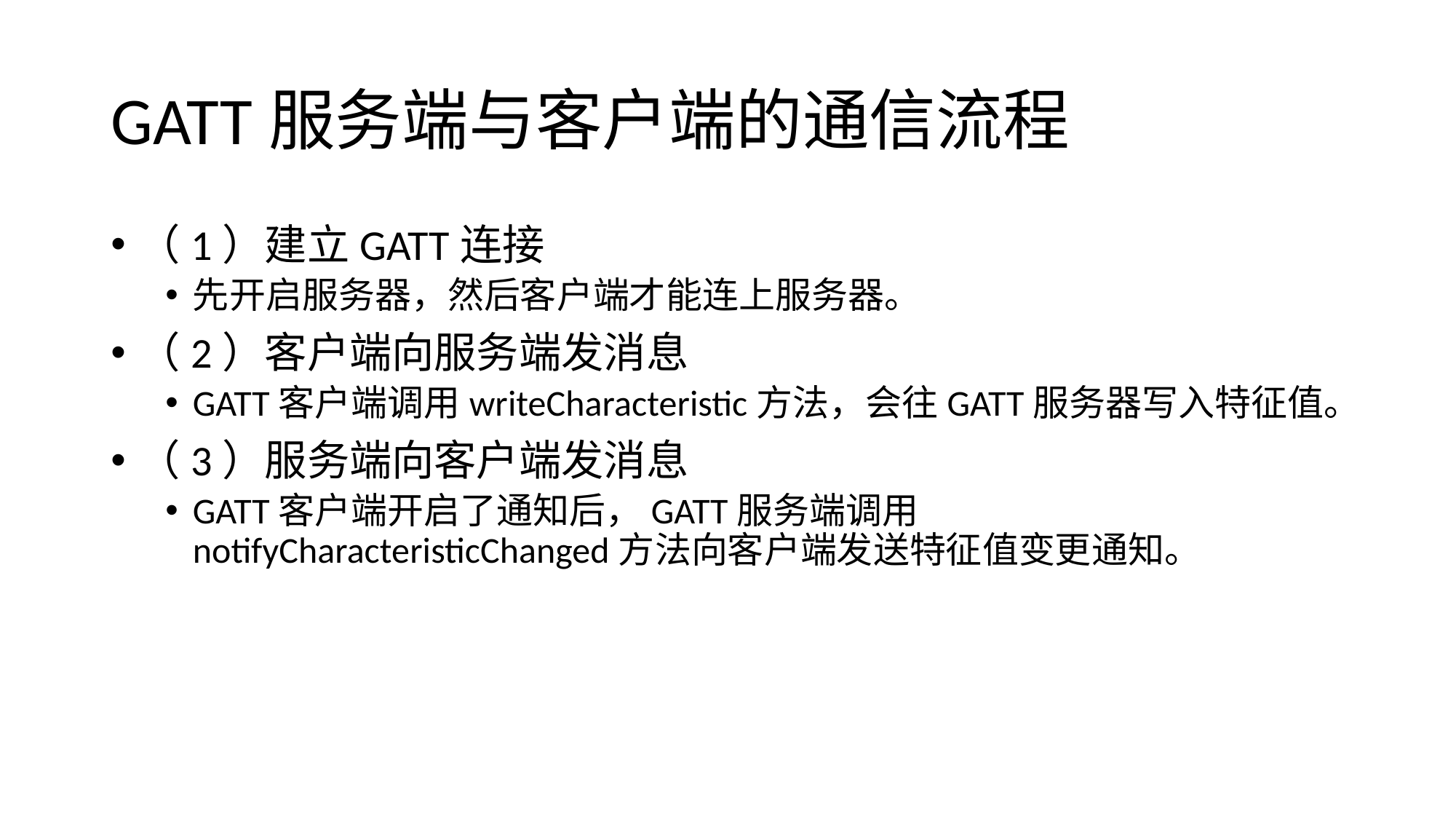

# GATT服务端与客户端的通信流程
（1）建立GATT连接
先开启服务器，然后客户端才能连上服务器。
（2）客户端向服务端发消息
GATT客户端调用writeCharacteristic方法，会往GATT服务器写入特征值。
（3）服务端向客户端发消息
GATT客户端开启了通知后，GATT服务端调用notifyCharacteristicChanged方法向客户端发送特征值变更通知。